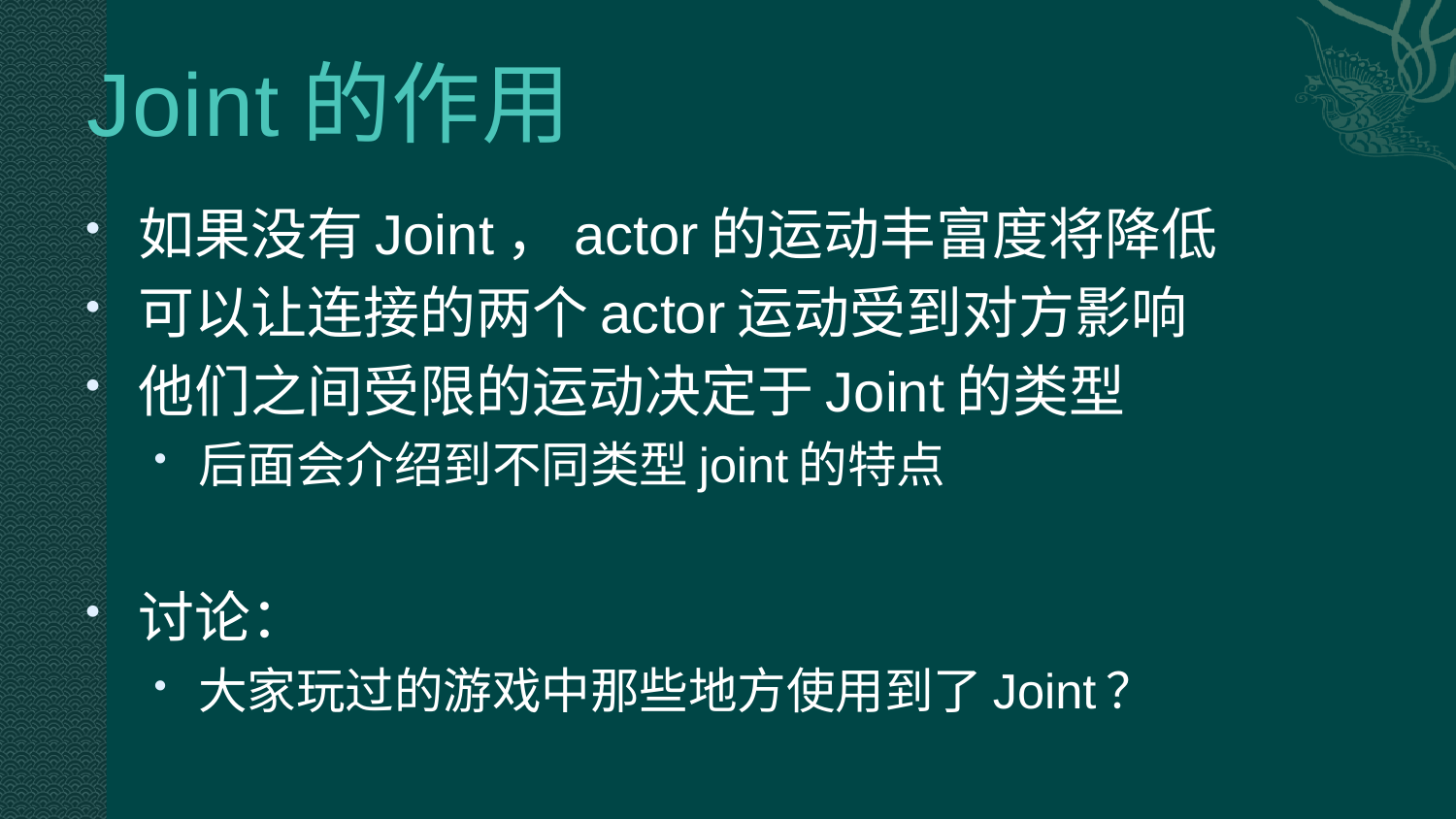

# Joint的作用
如果没有Joint，actor的运动丰富度将降低
可以让连接的两个actor运动受到对方影响
他们之间受限的运动决定于Joint的类型
后面会介绍到不同类型joint的特点

讨论：
大家玩过的游戏中那些地方使用到了Joint？